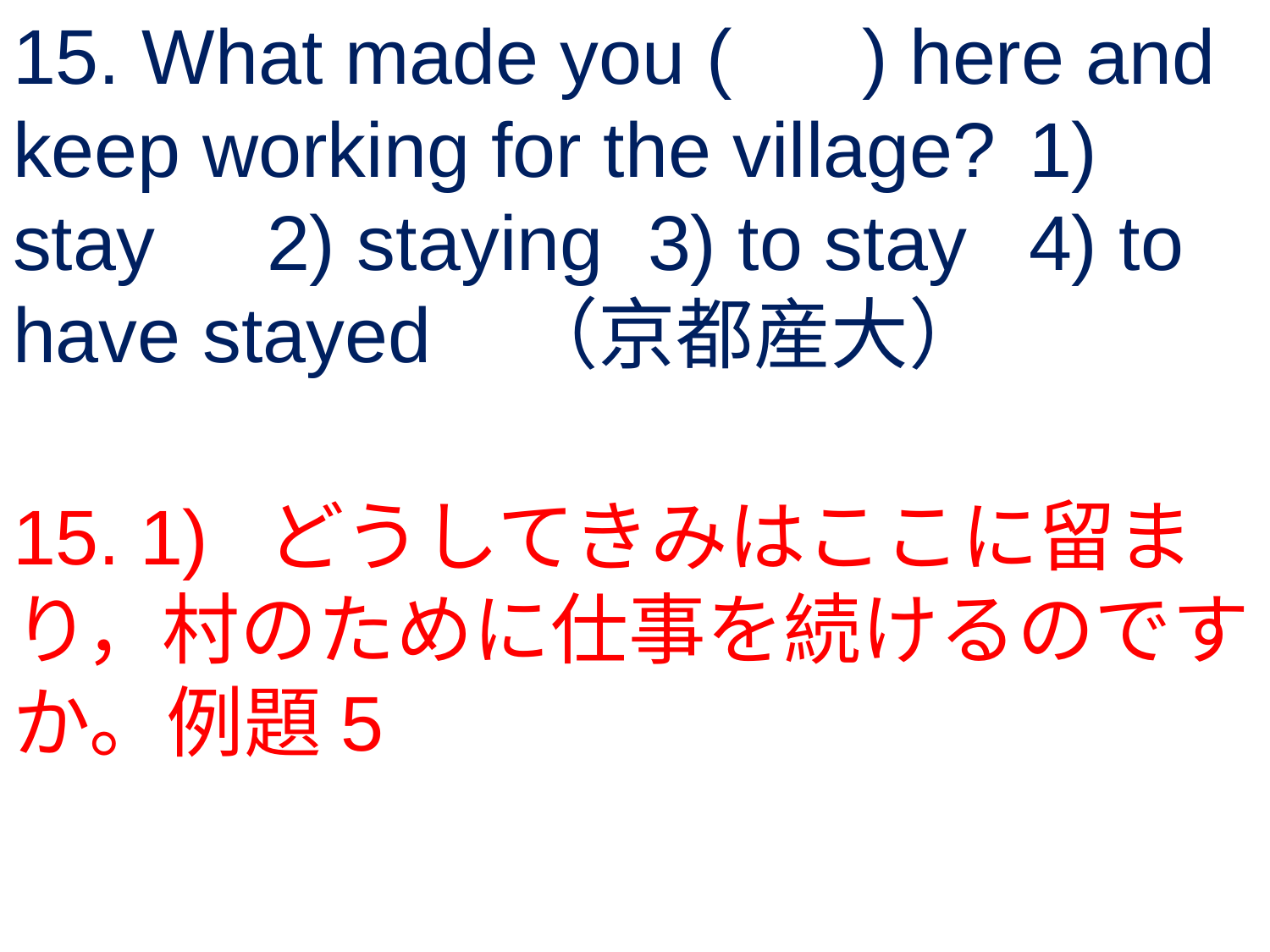

# 15. What made you (      ) here and keep working for the village?	1) stay	2) staying	3) to stay	4) to have stayed	（京都産大）
15.	1) 	どうしてきみはここに留まり，村のために仕事を続けるのですか。例題5